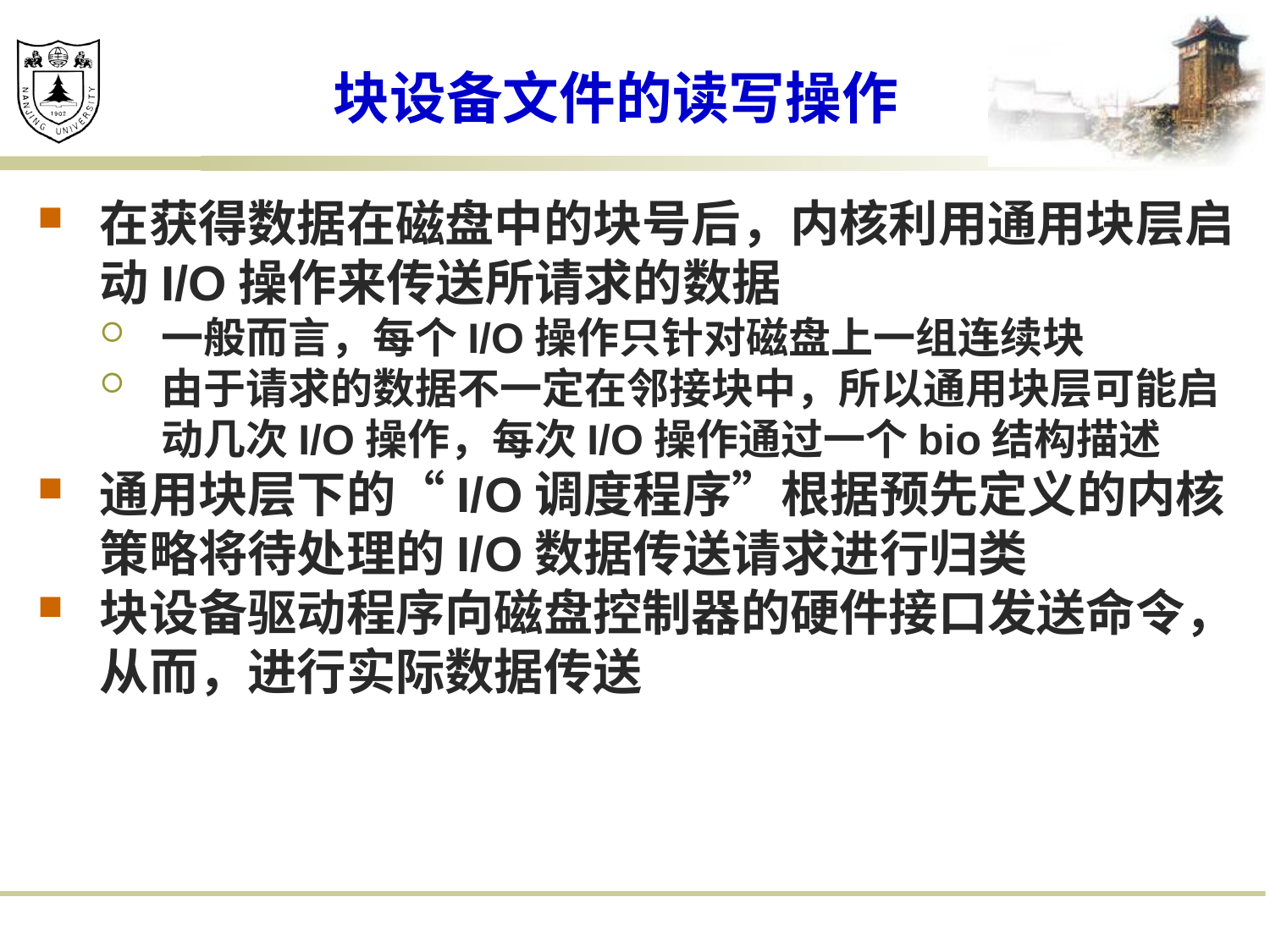

# 块设备文件的读写操作
在获得数据在磁盘中的块号后，内核利用通用块层启动I/O操作来传送所请求的数据
一般而言，每个I/O操作只针对磁盘上一组连续块
由于请求的数据不一定在邻接块中，所以通用块层可能启动几次I/O操作，每次I/O操作通过一个bio结构描述
通用块层下的“I/O调度程序”根据预先定义的内核策略将待处理的I/O数据传送请求进行归类
块设备驱动程序向磁盘控制器的硬件接口发送命令，从而，进行实际数据传送

117